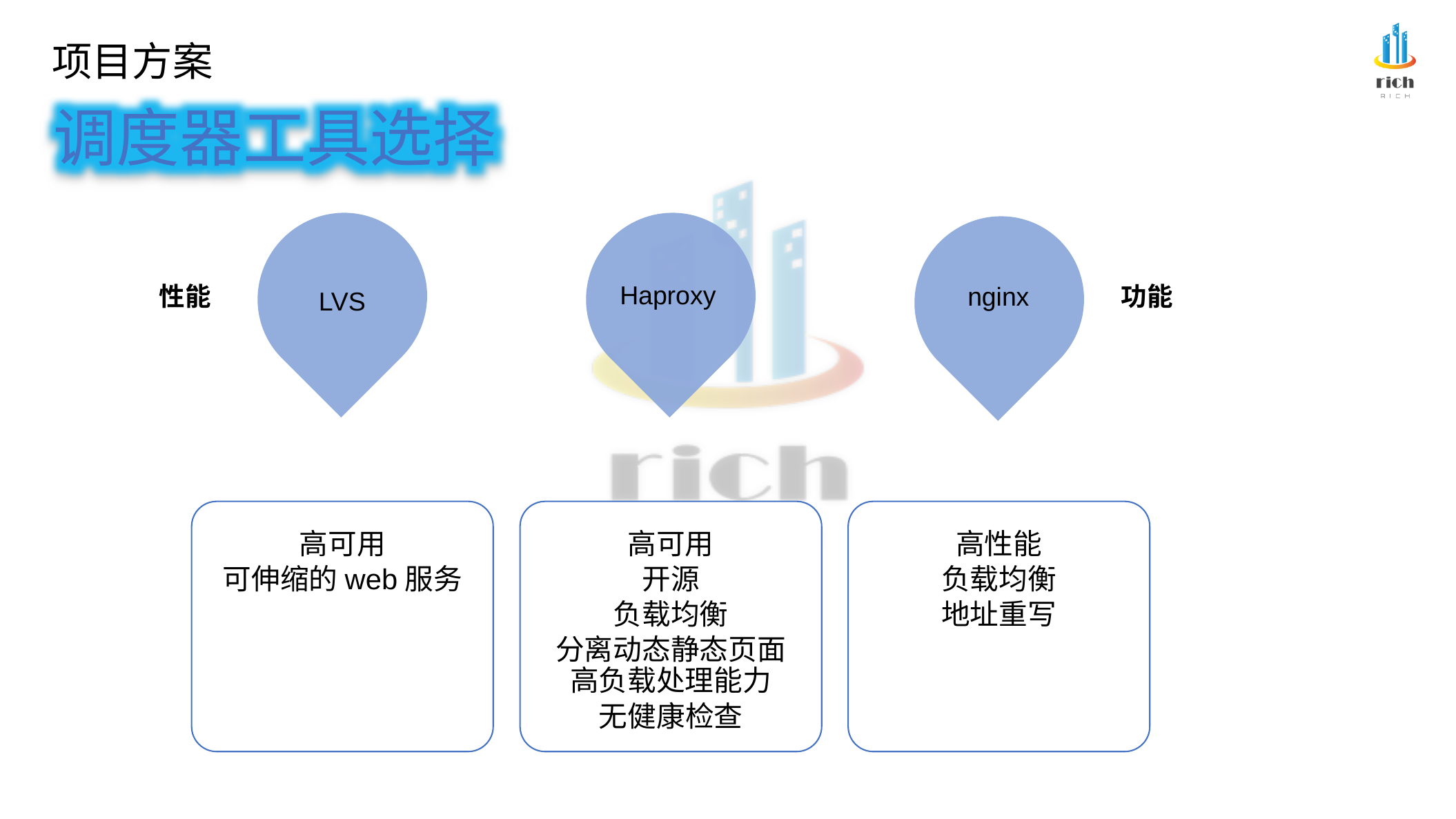

项目方案
调度器工具选择

Haproxy
性能
nginx
功能
LVS
高可用
可伸缩的web服务
高可用
开源
负载均衡
分离动态静态页面高负载处理能力
无健康检查
高性能
负载均衡
地址重写